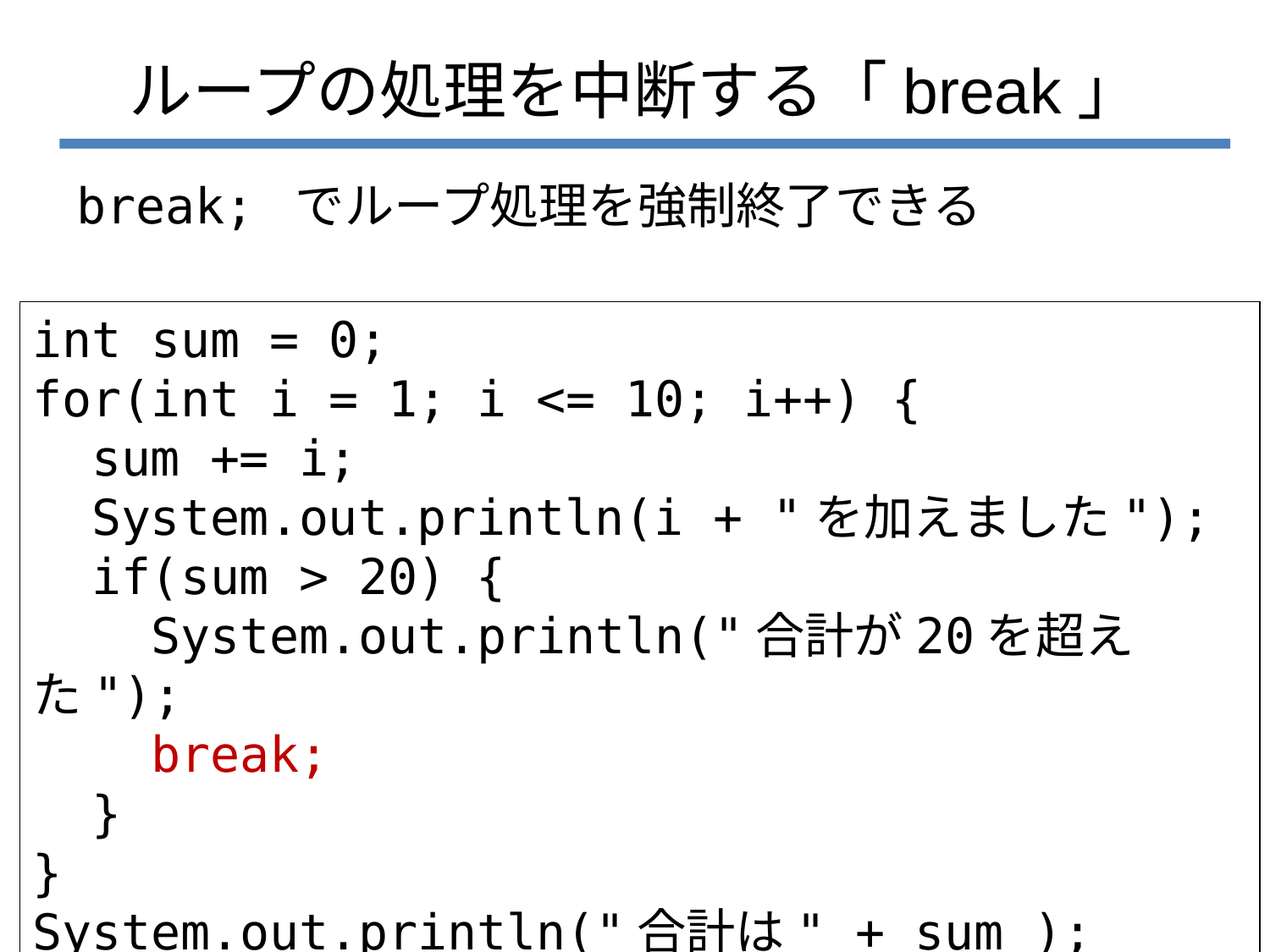

# ループの処理を中断する「break」
break; でループ処理を強制終了できる
int sum = 0;
for(int i = 1; i <= 10; i++) {
  sum += i;
  System.out.println(i + "を加えました");
  if(sum > 20) {
    System.out.println("合計が20を超えた");
    break;
  }
}
System.out.println("合計は" + sum );